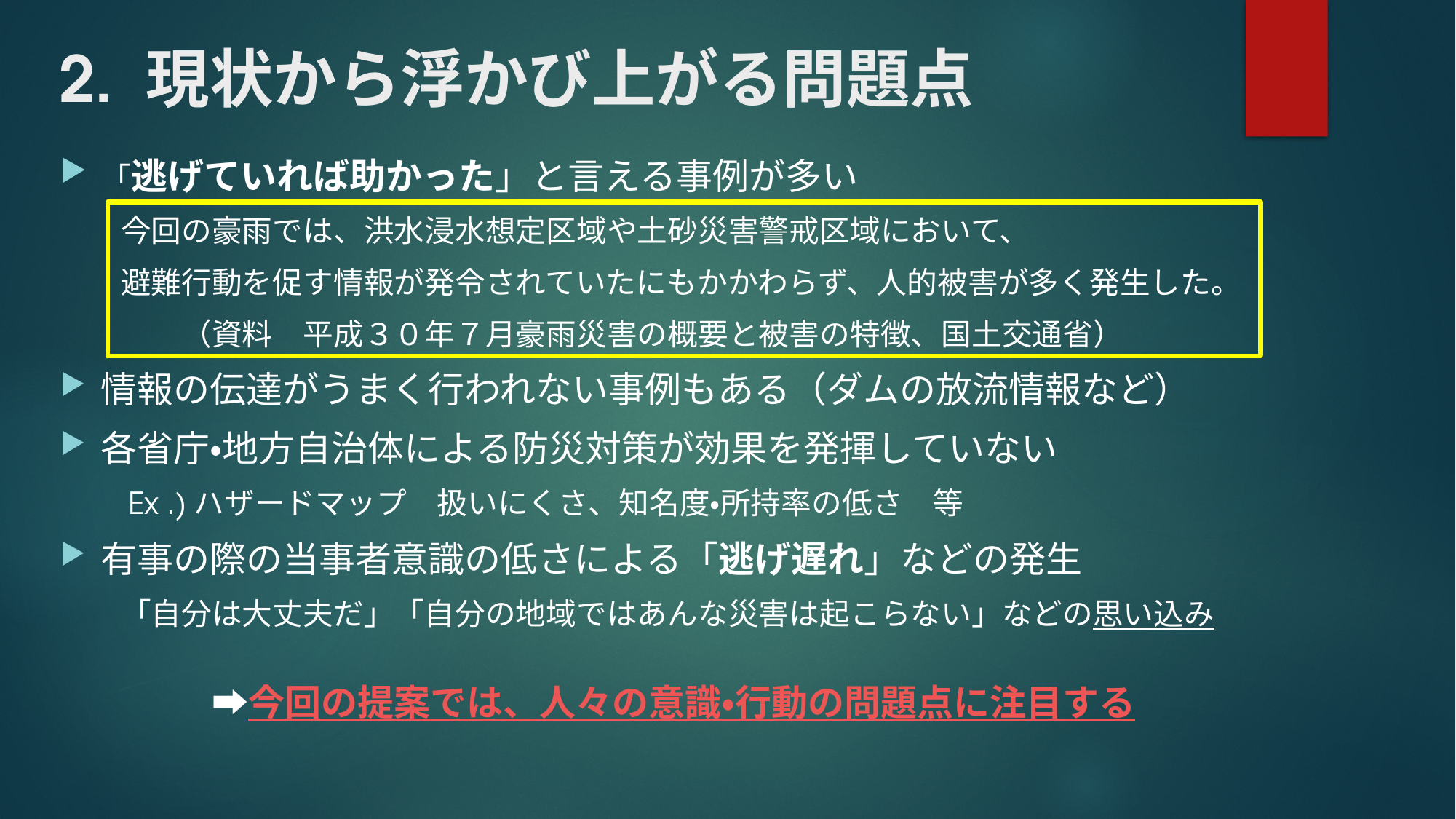

# 2. 現状から浮かび上がる問題点
「逃げていれば助かった」と言える事例が多い
　　今回の豪雨では、洪水浸水想定区域や土砂災害警戒区域において、
　　避難行動を促す情報が発令されていたにもかかわらず、人的被害が多く発生した。
　　　　（資料　平成３０年７月豪雨災害の概要と被害の特徴、国土交通省）
情報の伝達がうまく行われない事例もある（ダムの放流情報など）
各省庁・地方自治体による防災対策が効果を発揮していない
　　Ex .)ハザードマップ　扱いにくさ、知名度・所持率の低さ　等
有事の際の当事者意識の低さによる「逃げ遅れ」などの発生
　　「自分は大丈夫だ」「自分の地域ではあんな災害は起こらない」などの思い込み

　　　　　➡️今回の提案では、人々の意識・行動の問題点に注目する